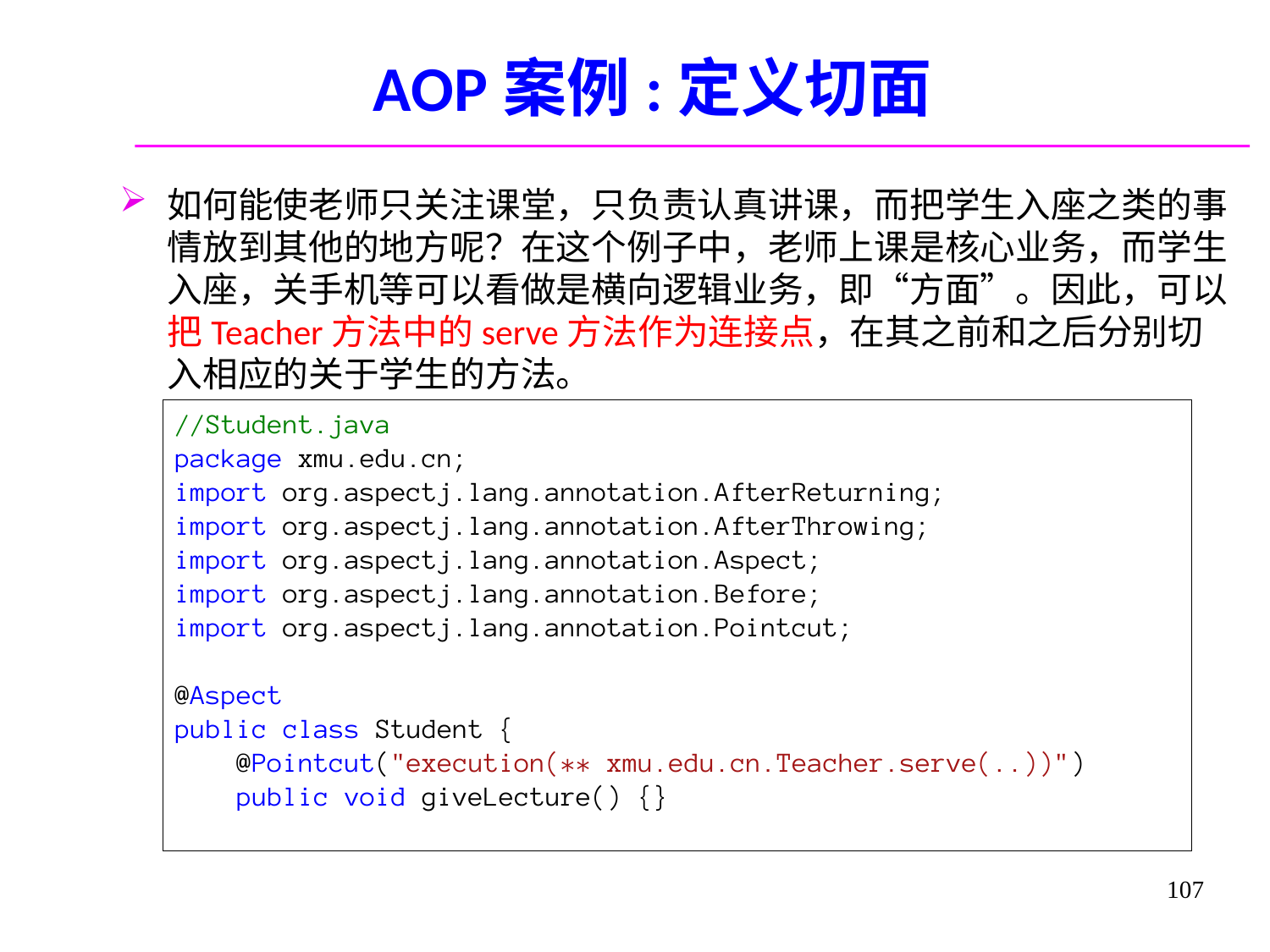

# AOP案例:定义切面

如何能使老师只关注课堂，只负责认真讲课，而把学生入座之类的事情放到其他的地方呢？在这个例子中，老师上课是核心业务，而学生入座，关手机等可以看做是横向逻辑业务，即“方面”。因此，可以把Teacher方法中的serve方法作为连接点，在其之前和之后分别切入相应的关于学生的方法。
//Student.java
package xmu.edu.cn;
import org.aspectj.lang.annotation.AfterReturning;
import org.aspectj.lang.annotation.AfterThrowing;
import org.aspectj.lang.annotation.Aspect;
import org.aspectj.lang.annotation.Before;
import org.aspectj.lang.annotation.Pointcut;

@Aspect
public class Student {
    @Pointcut("execution(** xmu.edu.cn.Teacher.serve(..))")
    public void giveLecture() {}

107